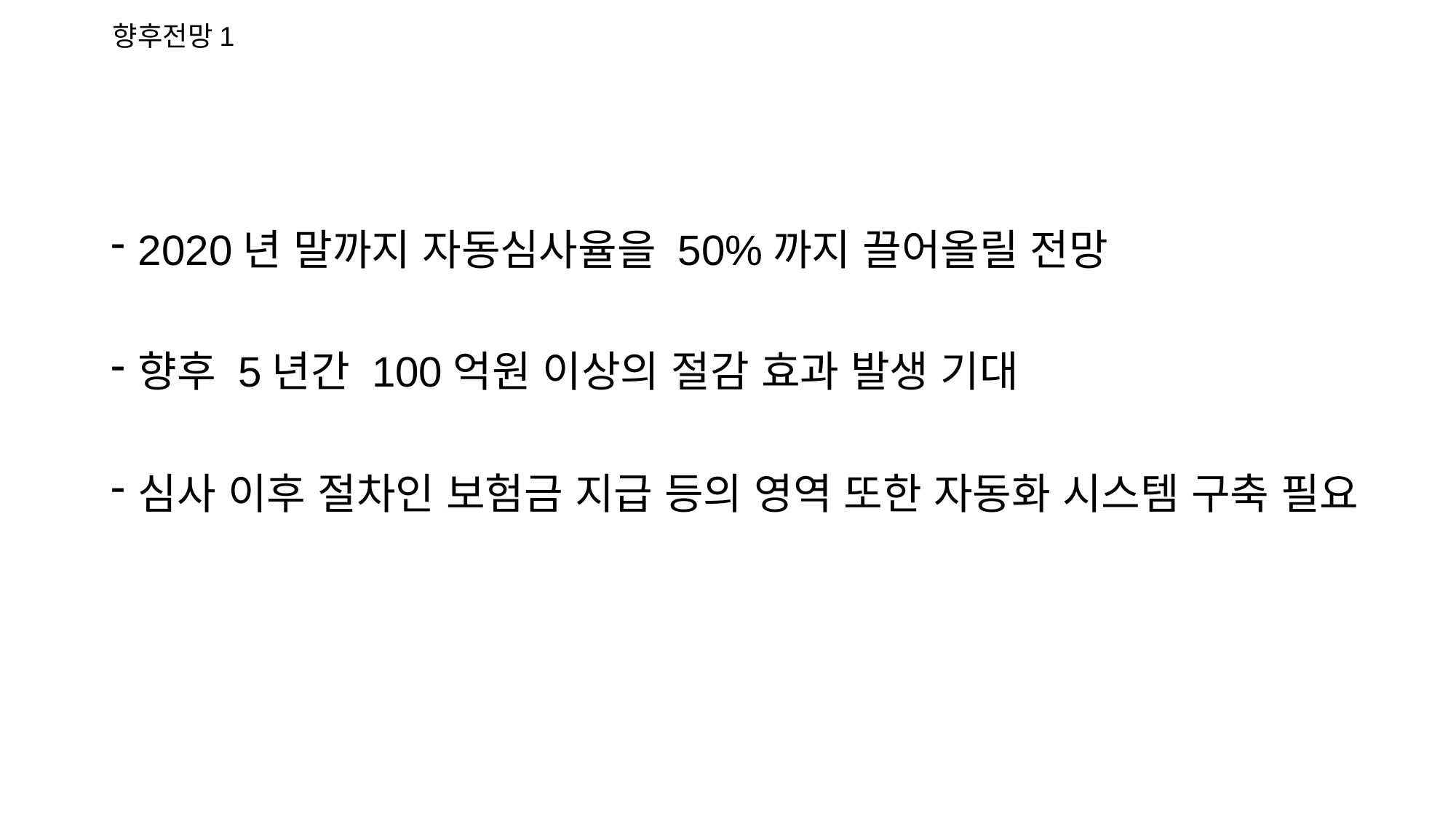

향후전망1
2020년 말까지 자동심사율을 50%까지 끌어올릴 전망

향후 5년간 100억원 이상의 절감 효과 발생 기대

심사 이후 절차인 보험금 지급 등의 영역 또한 자동화 시스템 구축 필요